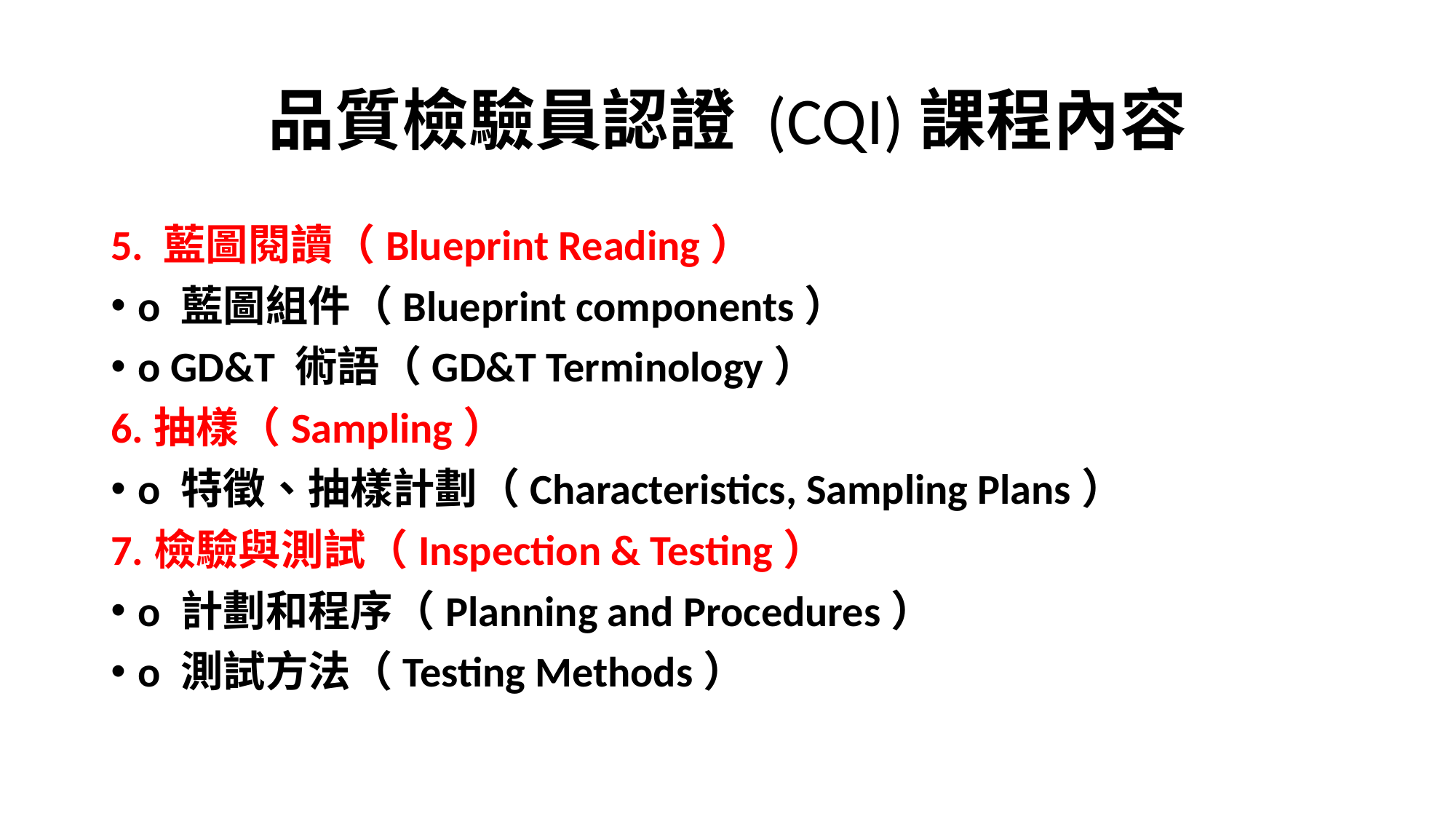

# 品質檢驗員認證 (CQI)課程內容
5. 藍圖閱讀（Blueprint Reading）
o 藍圖組件（Blueprint components）
o GD&T 術語（GD&T Terminology）
6.抽樣（Sampling）
o 特徵、抽樣計劃（Characteristics, Sampling Plans）
7.檢驗與測試（Inspection & Testing）
o 計劃和程序（Planning and Procedures）
o 測試方法（Testing Methods）